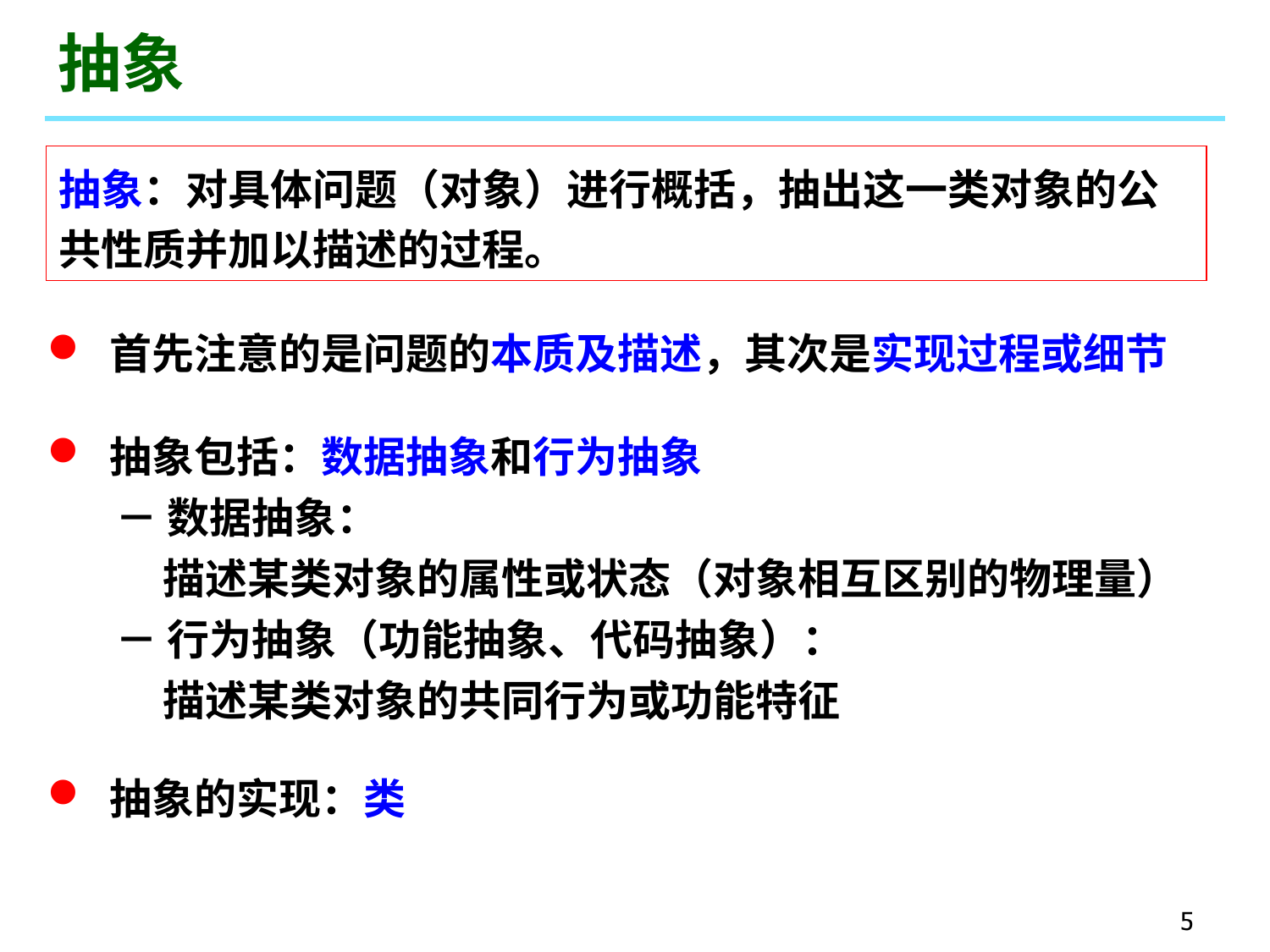

# 抽象
抽象：对具体问题（对象）进行概括，抽出这一类对象的公共性质并加以描述的过程。
 首先注意的是问题的本质及描述，其次是实现过程或细节
 抽象包括：数据抽象和行为抽象
    － 数据抽象：
         描述某类对象的属性或状态（对象相互区别的物理量）
    － 行为抽象（功能抽象、代码抽象）：
         描述某类对象的共同行为或功能特征
 抽象的实现：类
5